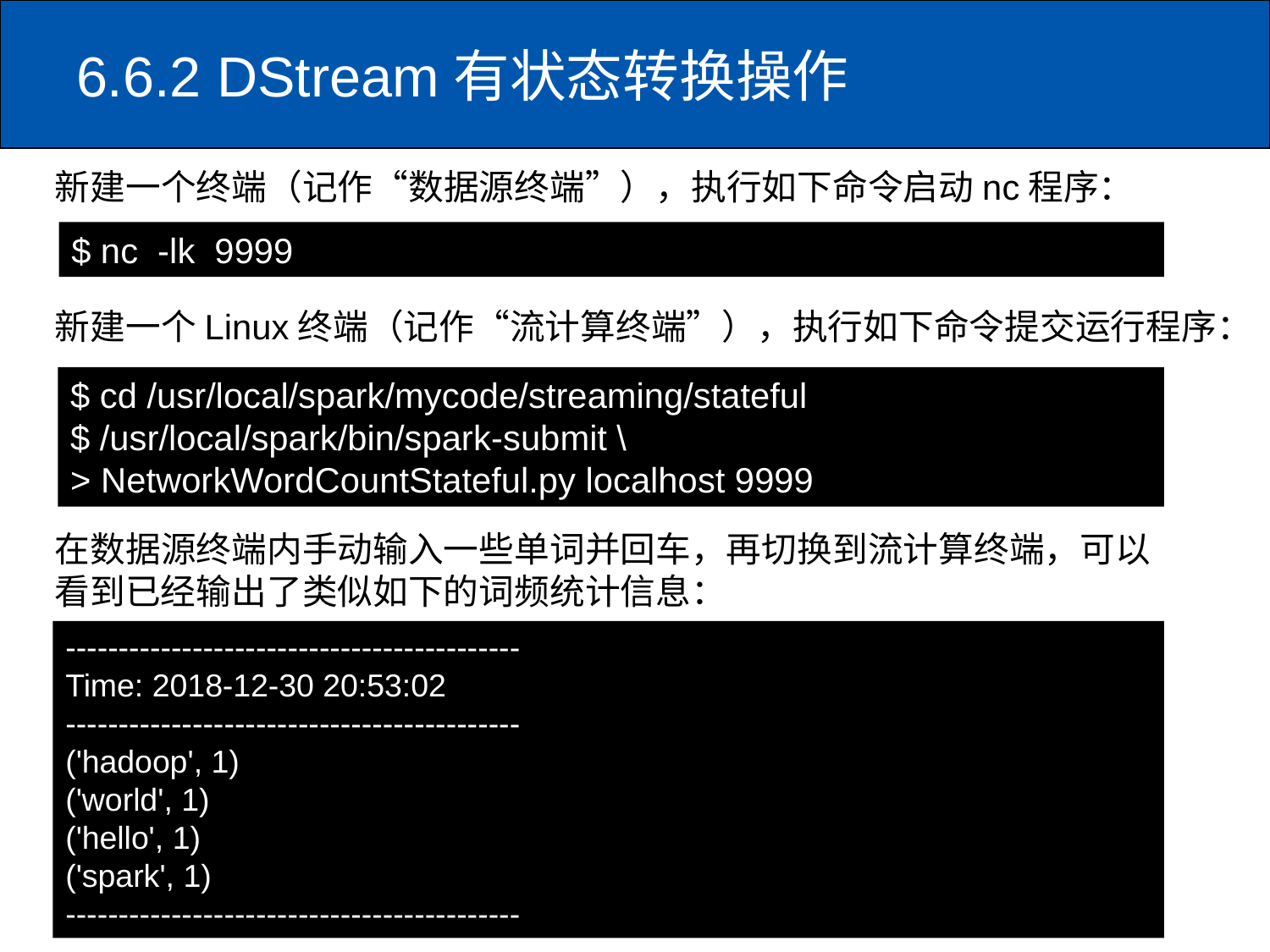

# 6.6.2 DStream有状态转换操作
新建一个终端（记作“数据源终端”），执行如下命令启动nc程序：
$ nc  -lk  9999
新建一个Linux终端（记作“流计算终端”），执行如下命令提交运行程序：
$ cd /usr/local/spark/mycode/streaming/stateful
$ /usr/local/spark/bin/spark-submit \
> NetworkWordCountStateful.py localhost 9999
在数据源终端内手动输入一些单词并回车，再切换到流计算终端，可以看到已经输出了类似如下的词频统计信息：
-------------------------------------------
Time: 2018-12-30 20:53:02
-------------------------------------------
('hadoop', 1)
('world', 1)
('hello', 1)
('spark', 1)
-------------------------------------------